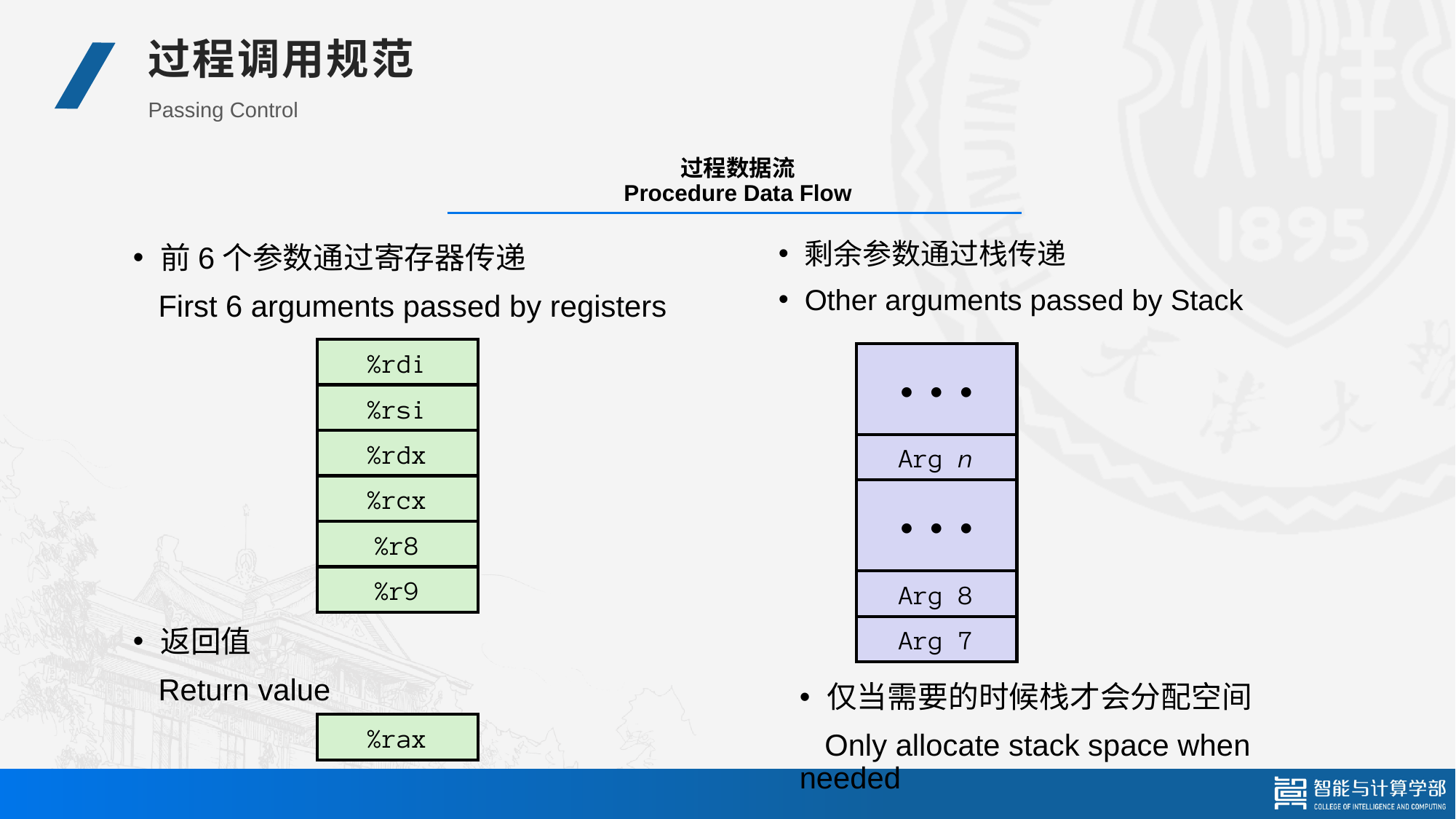

过程调用规范
Passing Control
# 过程数据流 Procedure Data Flow
剩余参数通过栈传递
Other arguments passed by Stack
前6个参数通过寄存器传递
   First 6 arguments passed by registers

返回值
   Return value
%rdi
• • •
Arg n
• • •
Arg 8
Arg 7
%rsi
%rdx
%rcx
%r8
%r9
仅当需要的时候栈才会分配空间
   Only allocate stack space when needed
%rax